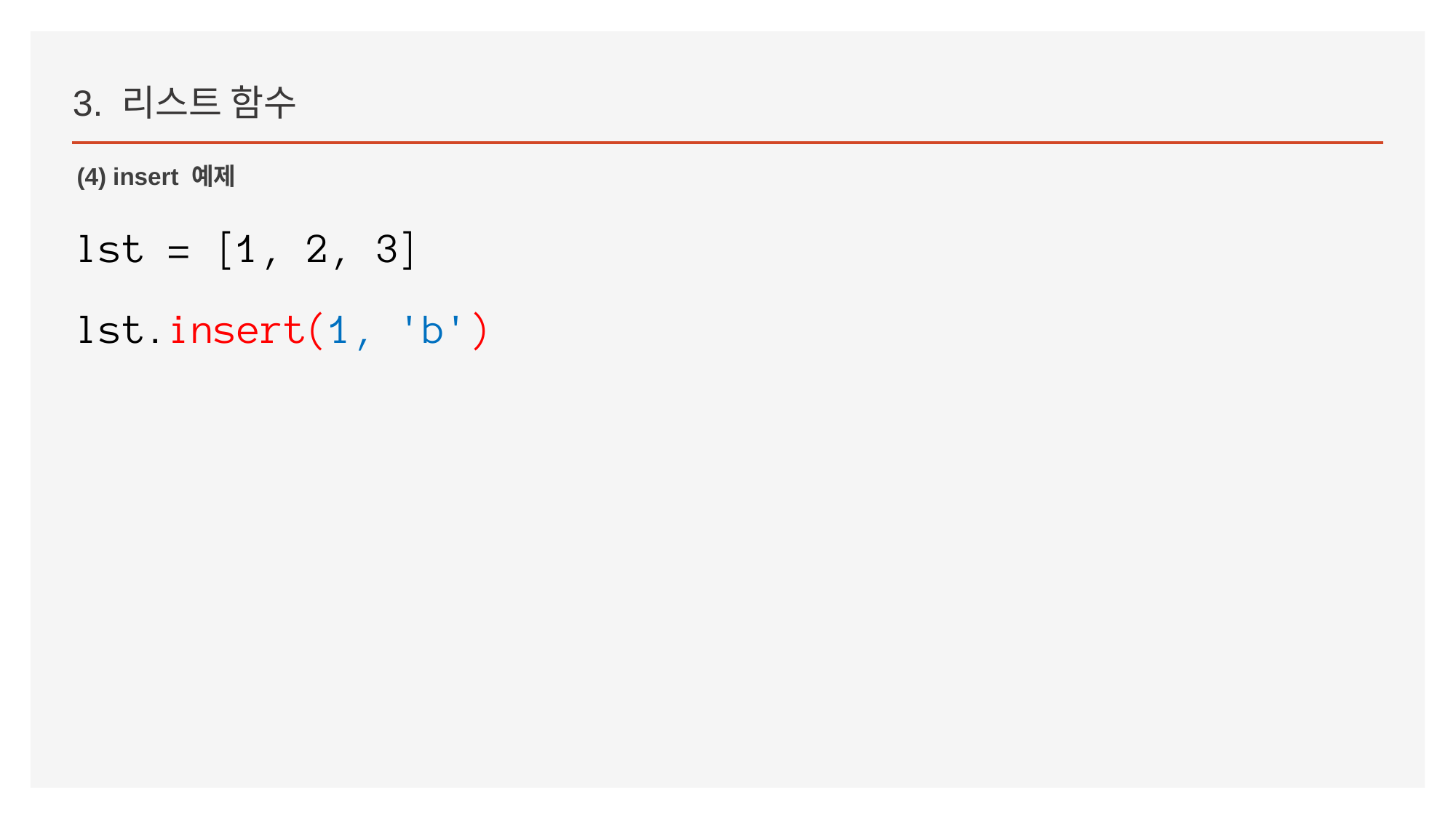

3. 리스트 함수
(4) insert 예제
lst = [1, 2, 3]
lst.insert(1, 'b')